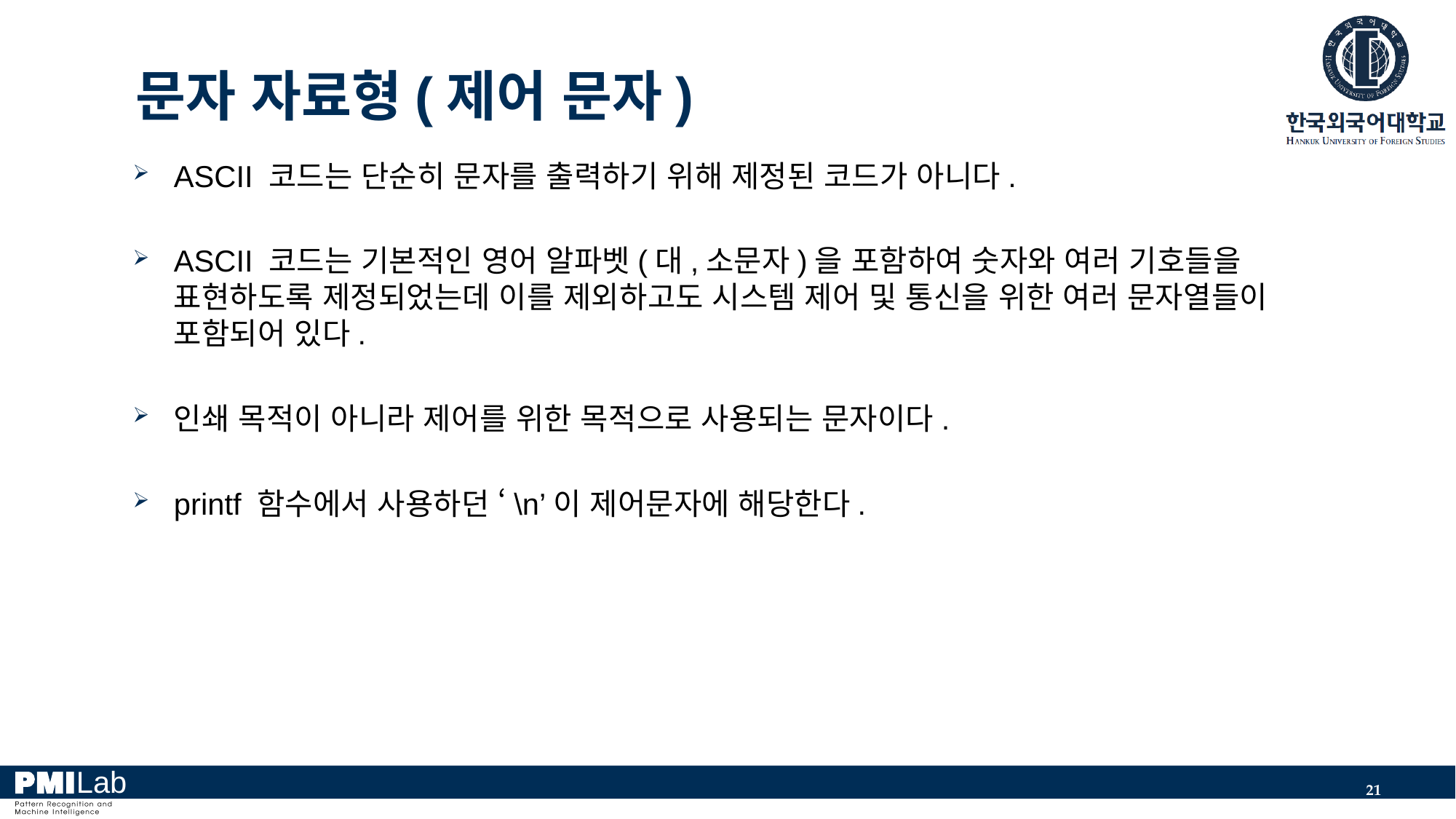

# 문자 자료형(제어 문자)
ASCII 코드는 단순히 문자를 출력하기 위해 제정된 코드가 아니다.

ASCII 코드는 기본적인 영어 알파벳(대,소문자)을 포함하여 숫자와 여러 기호들을 표현하도록 제정되었는데 이를 제외하고도 시스템 제어 및 통신을 위한 여러 문자열들이 포함되어 있다.

인쇄 목적이 아니라 제어를 위한 목적으로 사용되는 문자이다.

printf 함수에서 사용하던 ‘\n’이 제어문자에 해당한다.

21